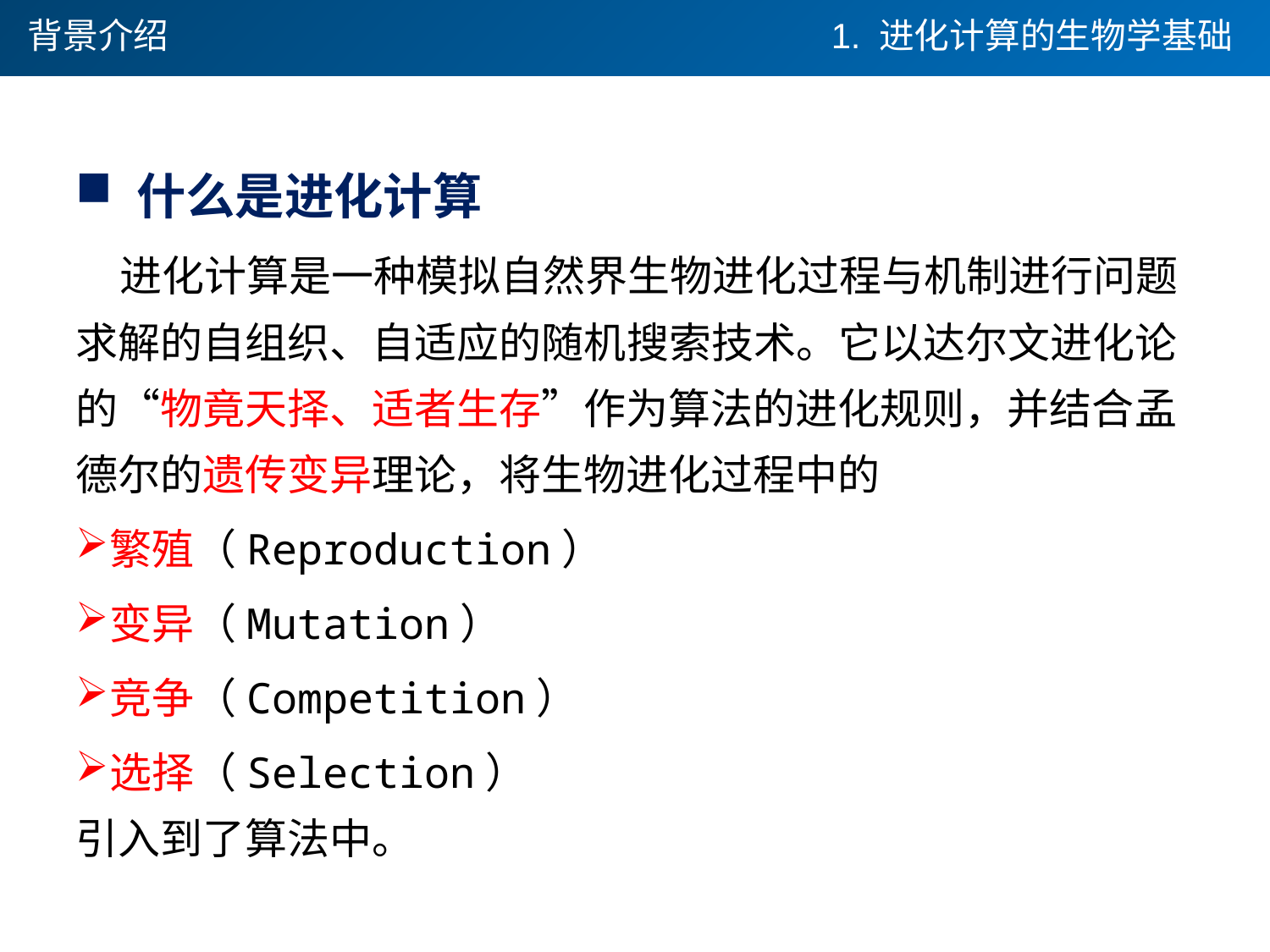

背景介绍
1. 进化计算的生物学基础
 什么是进化计算
    进化计算是一种模拟自然界生物进化过程与机制进行问题求解的自组织、自适应的随机搜索技术。它以达尔文进化论的“物竟天择、适者生存”作为算法的进化规则，并结合孟德尔的遗传变异理论，将生物进化过程中的
繁殖（Reproduction）
变异（Mutation）
竞争（Competition）
选择（Selection）
引入到了算法中。
5